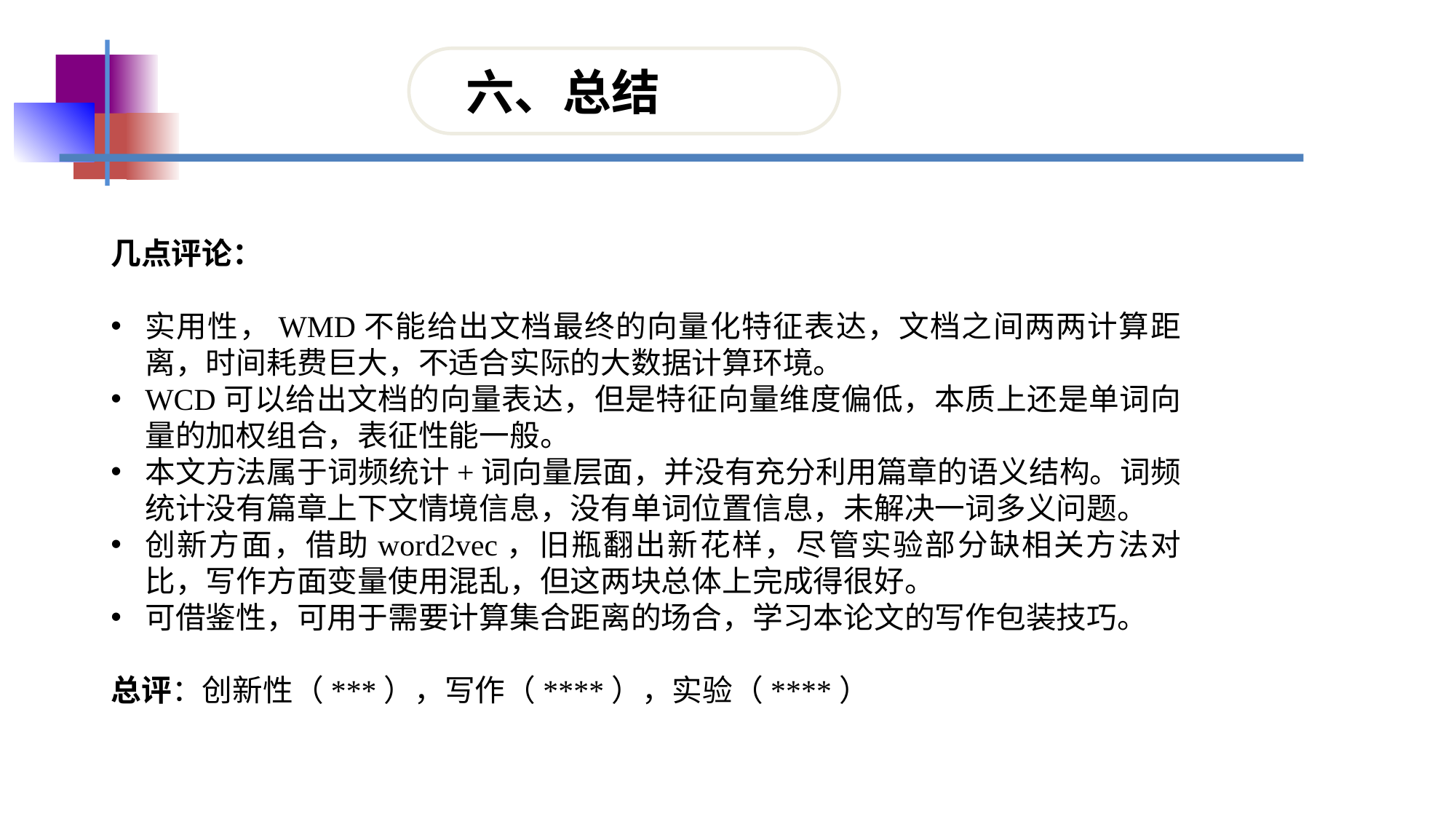

六、总结
几点评论：

实用性，WMD不能给出文档最终的向量化特征表达，文档之间两两计算距离，时间耗费巨大，不适合实际的大数据计算环境。
WCD可以给出文档的向量表达，但是特征向量维度偏低，本质上还是单词向量的加权组合，表征性能一般。
本文方法属于词频统计+词向量层面，并没有充分利用篇章的语义结构。词频统计没有篇章上下文情境信息，没有单词位置信息，未解决一词多义问题。
创新方面，借助word2vec，旧瓶翻出新花样，尽管实验部分缺相关方法对比，写作方面变量使用混乱，但这两块总体上完成得很好。
可借鉴性，可用于需要计算集合距离的场合，学习本论文的写作包装技巧。

总评：创新性（***），写作（****），实验（****）